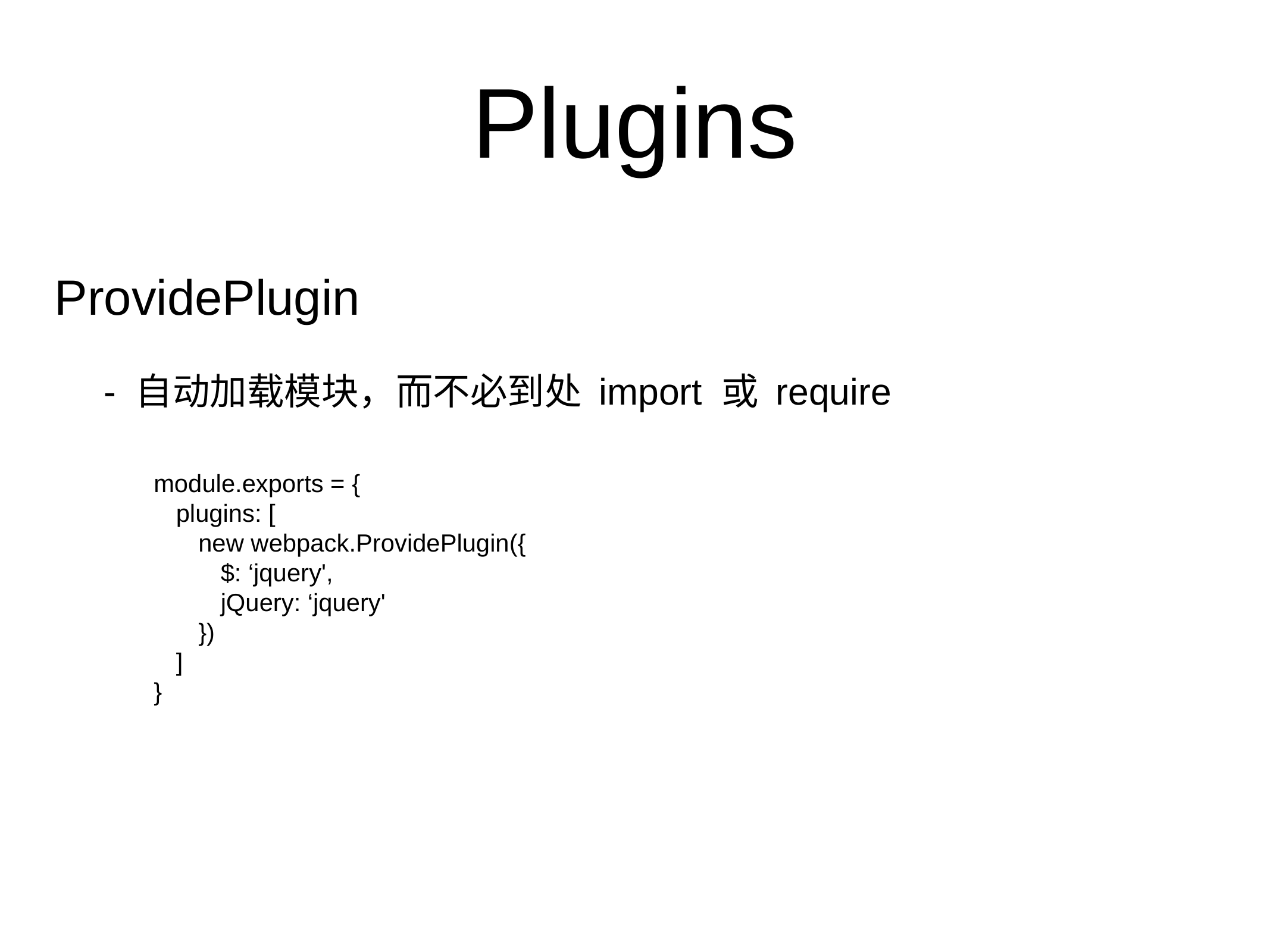

# Plugins
ProvidePlugin
- 自动加载模块，而不必到处 import 或 require
module.exports = {
plugins: [
new webpack.ProvidePlugin({
$: ‘jquery',
jQuery: ‘jquery'
})
]
}